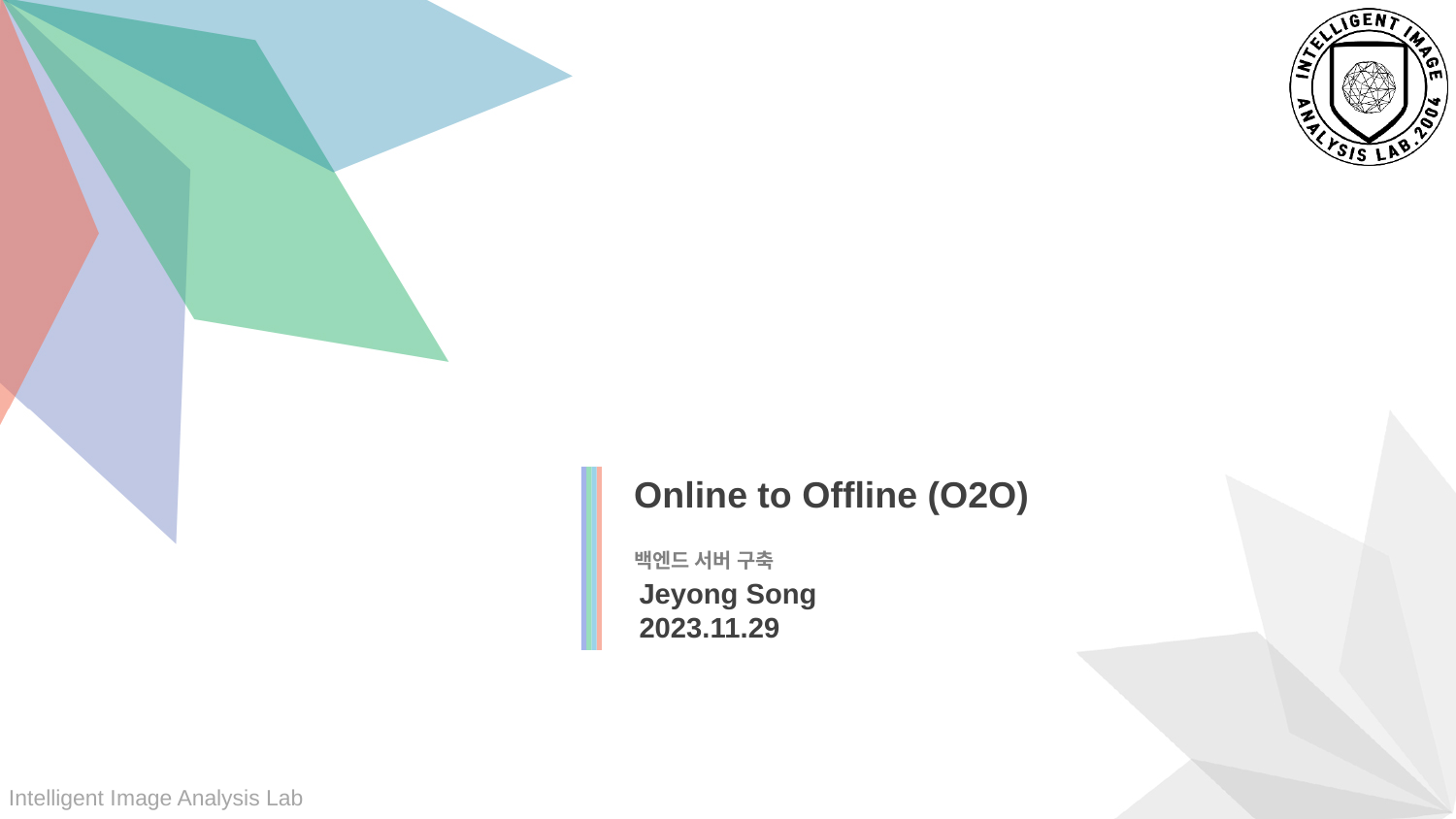

Online to Offline (O2O)

백엔드 서버 구축

Jeyong Song
2023.11.29